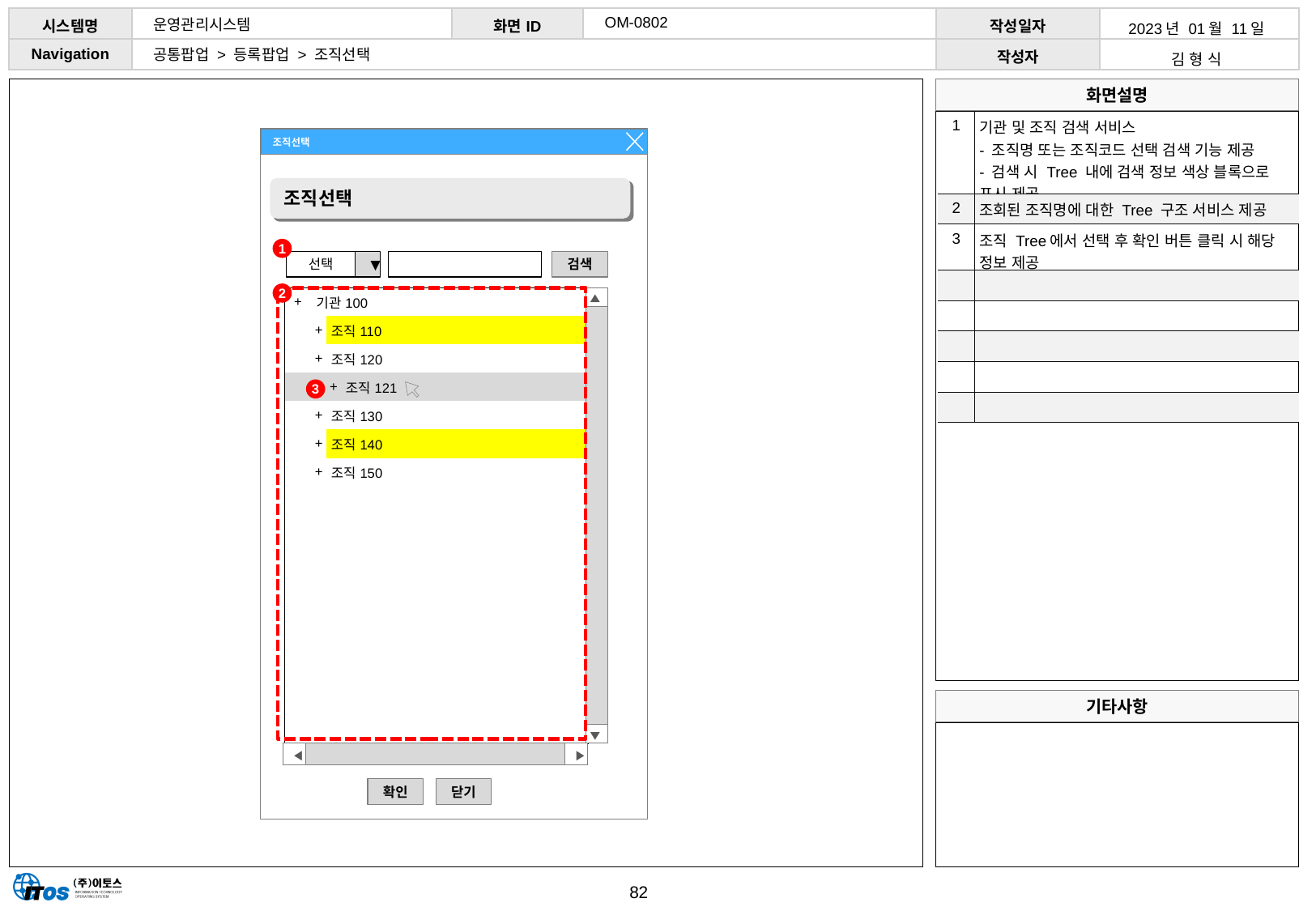

OM-0802
운영관리시스템
| 2023년 01월 11일 |
| --- |
| 김 형 식 |
공통팝업 > 등록팝업 > 조직선택
| 1 | 기관 및 조직 검색 서비스 - 조직명 또는 조직코드 선택 검색 기능 제공 - 검색 시 Tree 내에 검색 정보 색상 블록으로 표시 제공 |
| --- | --- |
| 2 | 조회된 조직명에 대한 Tree 구조 서비스 제공 |
| 3 | 조직 Tree에서 선택 후 확인 버튼 클릭 시 해당 정보 제공 |
|  |  |
|  |  |
|  |  |
|  |  |
|  |  |

조직선택

조직선택
1
선택
▼

검색
2

| + | 기관100 |  |  |
| --- | --- | --- | --- |
|  | + | 조직110 |  |
|  | + | 조직120 |  |
|  |  | + | 조직121 |
|  | + | 조직130 |  |
|  | + | 조직140 |  |
|  | + | 조직150 |  |
|  |  |  |  |
|  |  |  |  |
|  |  |  |  |
|  |  |  |  |
|  |  |  |  |
|  |  |  |  |
|  |  |  |  |
|  |  |  |  |
|  |  |  |  |
◀

▶
3

◀

▶
확인
닫기